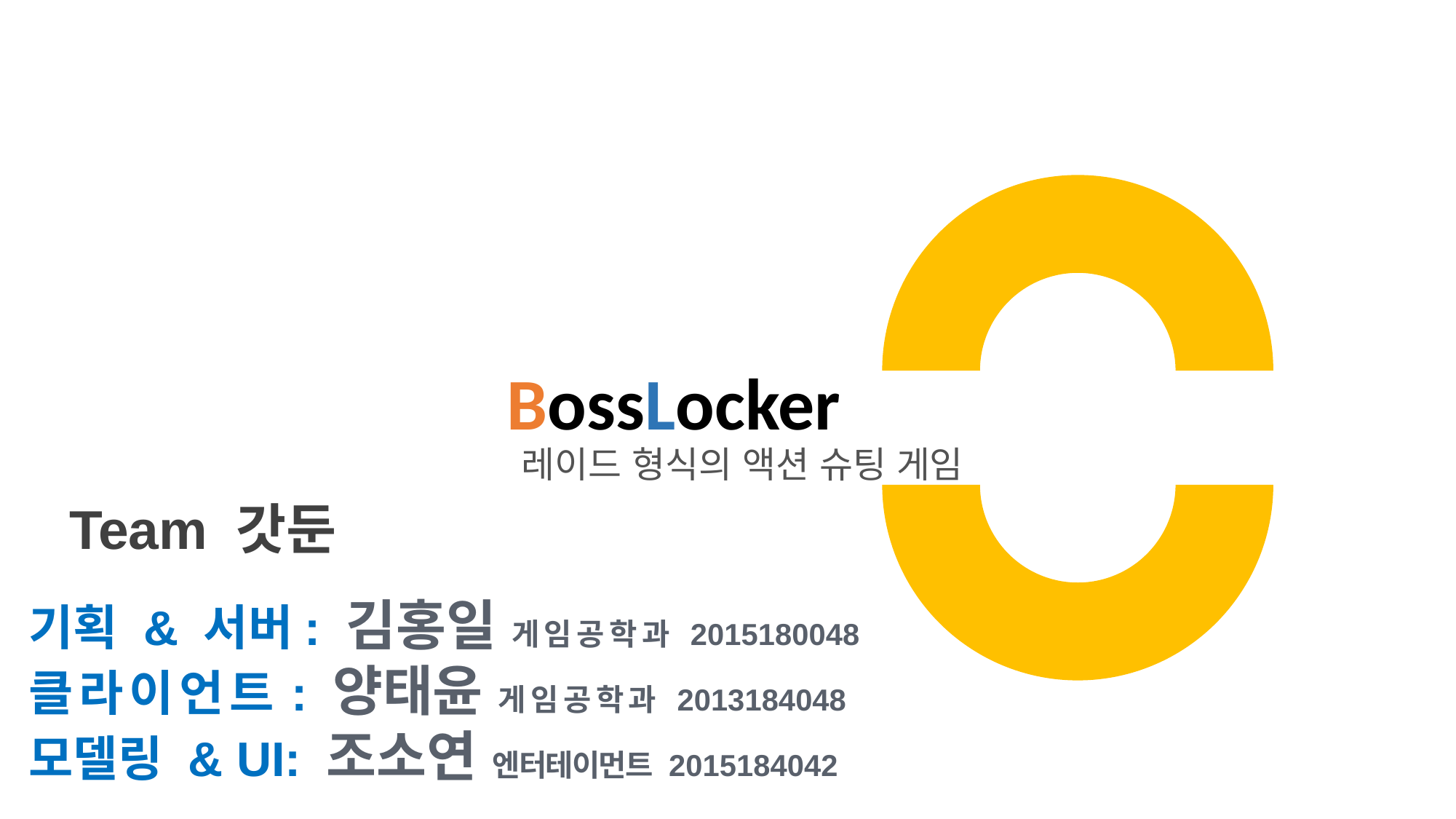

# BossLocker

기획 & 서버: 김홍일 게임공학과 2015180048
클라이언트: 양태윤 게임공학과 2013184048
모델링 & UI: 조소연 엔터테이먼트 2015184042
레이드 형식의 액션 슈팅 게임
Team 갓둔